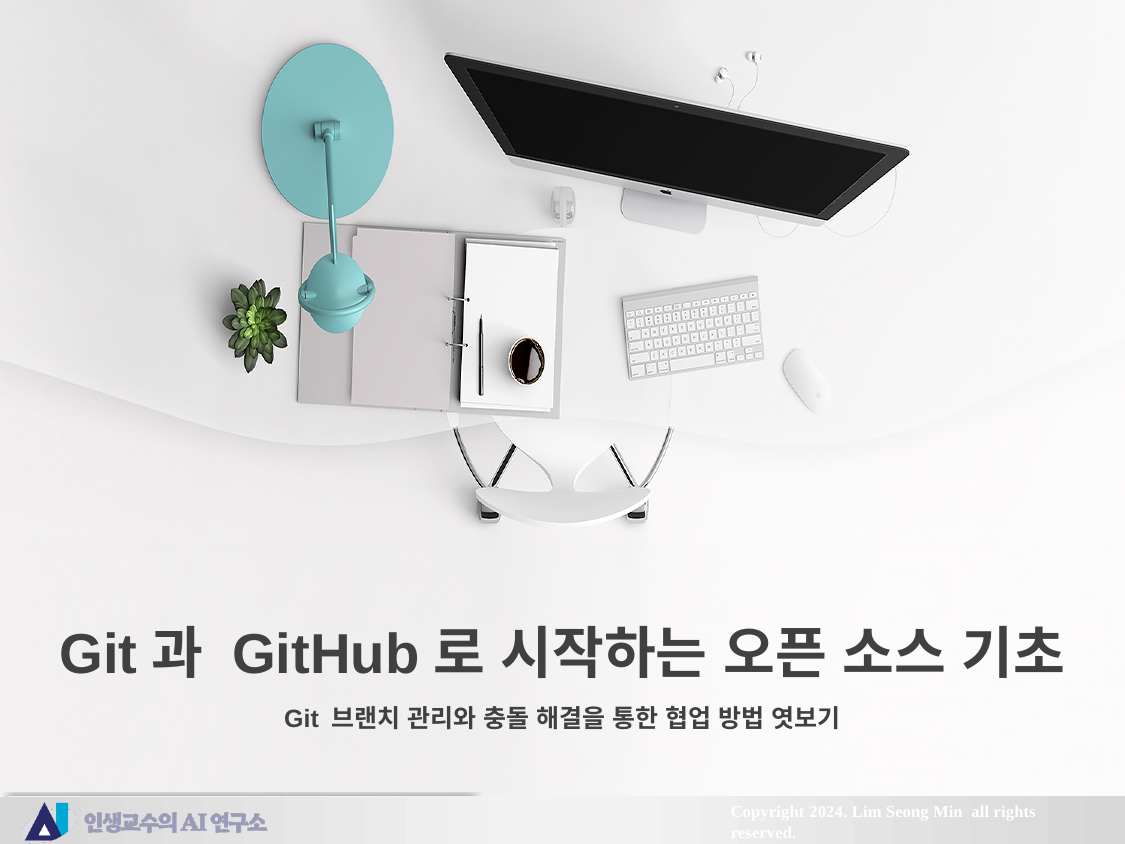

Git과 GitHub로 시작하는 오픈 소스 기초
Git 브랜치 관리와 충돌 해결을 통한 협업 방법 엿보기